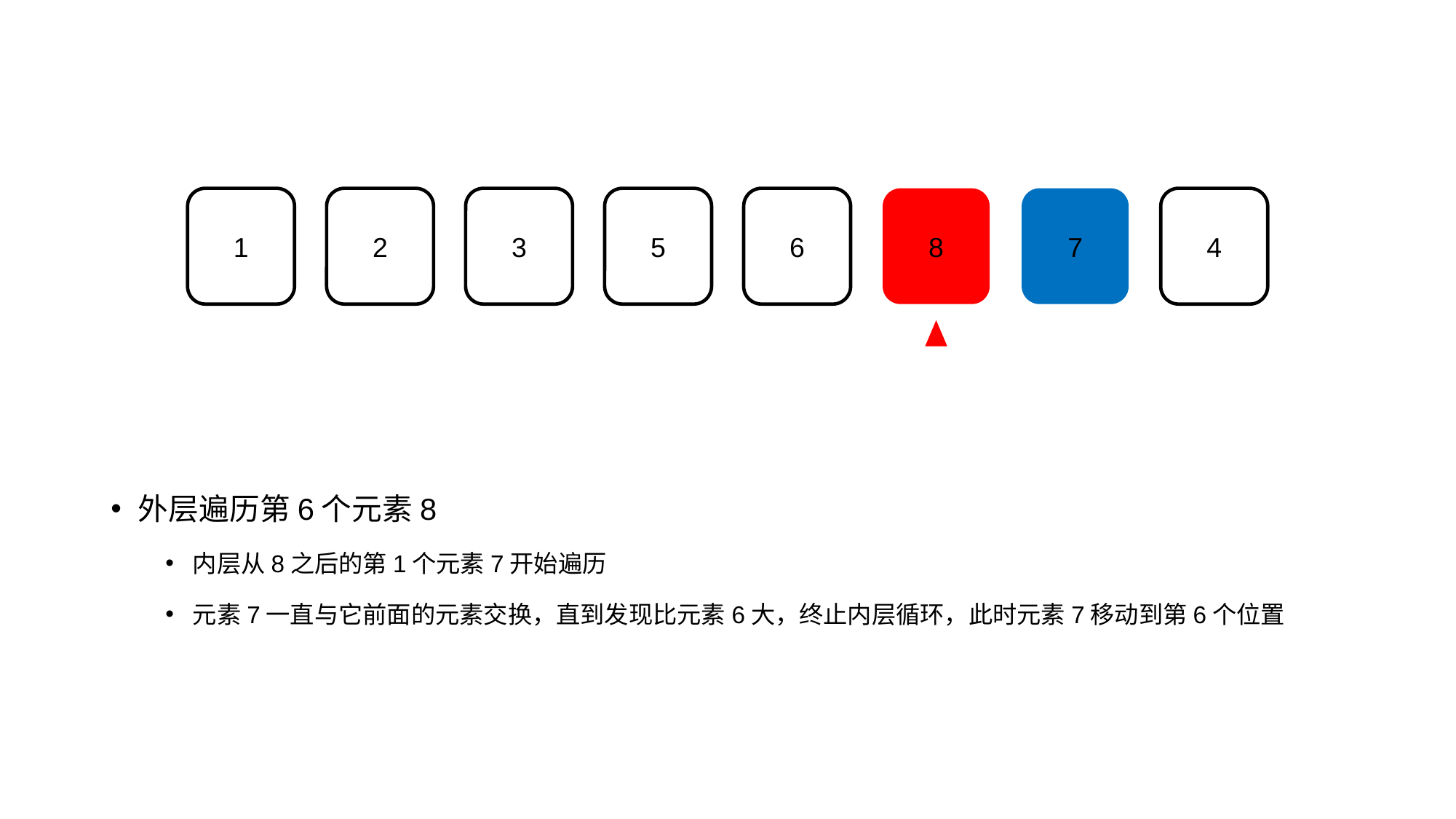

5
1
2
3
6
8
7
4

外层遍历第6个元素8
内层从8之后的第1个元素7开始遍历
元素7一直与它前面的元素交换，直到发现比元素6大，终止内层循环，此时元素7移动到第6个位置